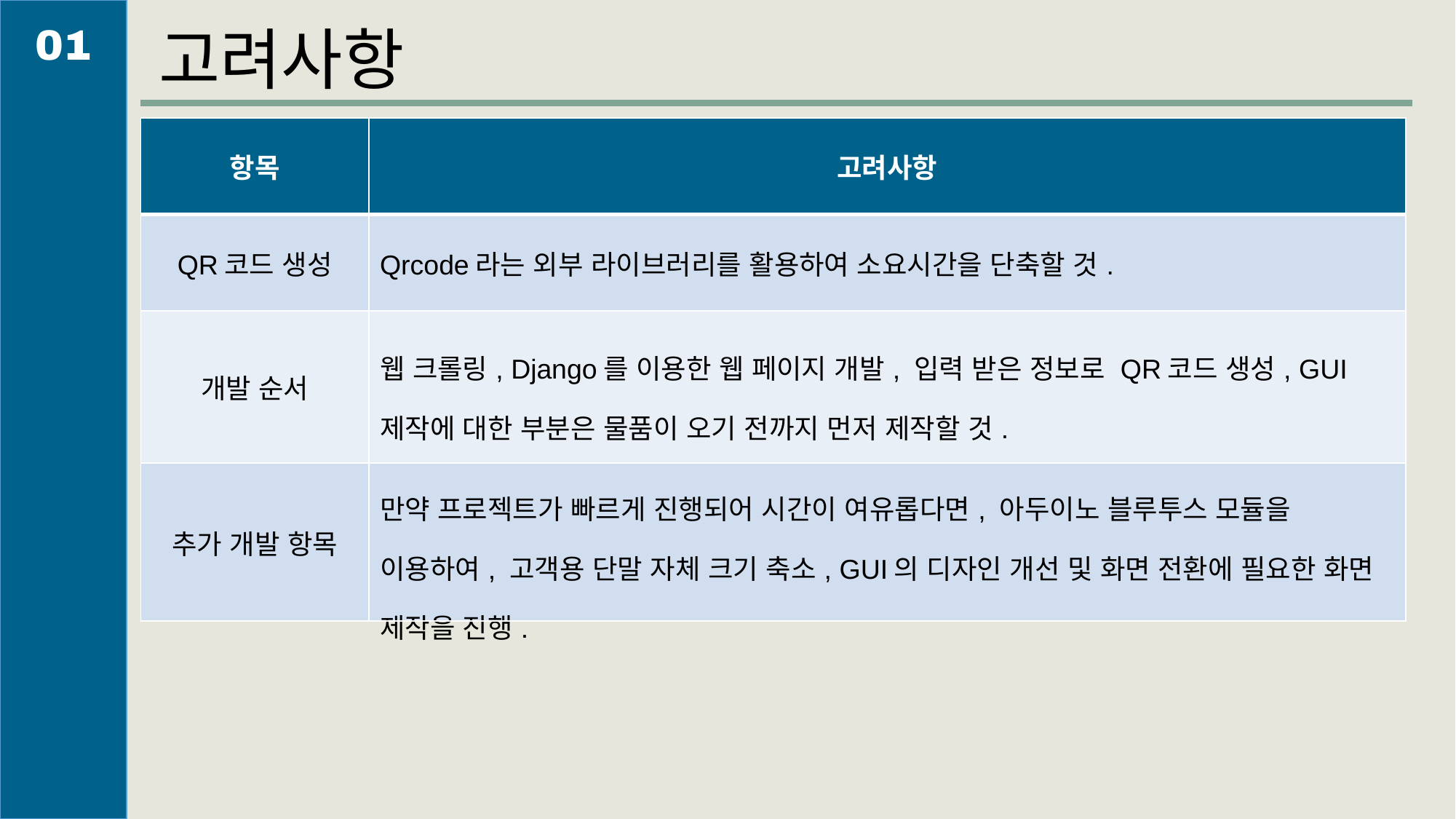

01
고려사항
| 항목 | 고려사항 |
| --- | --- |
| QR코드 생성 | Qrcode라는 외부 라이브러리를 활용하여 소요시간을 단축할 것. |
| 개발 순서 | 웹 크롤링, Django를 이용한 웹 페이지 개발, 입력 받은 정보로 QR코드 생성, GUI제작에 대한 부분은 물품이 오기 전까지 먼저 제작할 것. |
| 추가 개발 항목 | 만약 프로젝트가 빠르게 진행되어 시간이 여유롭다면, 아두이노 블루투스 모듈을 이용하여, 고객용 단말 자체 크기 축소, GUI의 디자인 개선 및 화면 전환에 필요한 화면 제작을 진행. |